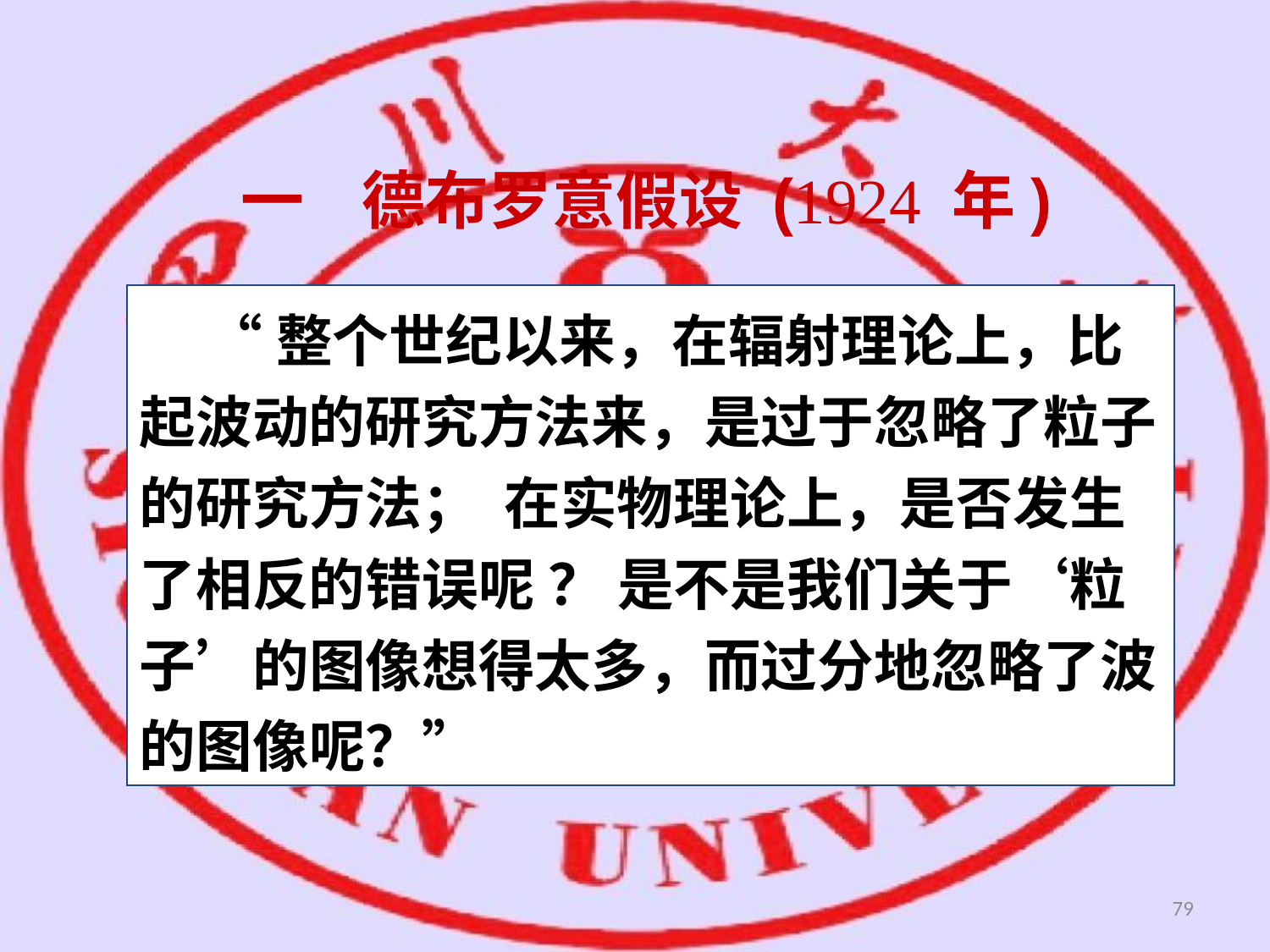

一    德布罗意假设 (1924 年)
       “整个世纪以来，在辐射理论上，比起波动的研究方法来，是过于忽略了粒子的研究方法；  在实物理论上，是否发生了相反的错误呢 ？ 是不是我们关于‘粒子’的图像想得太多，而过分地忽略了波的图像呢？”
79